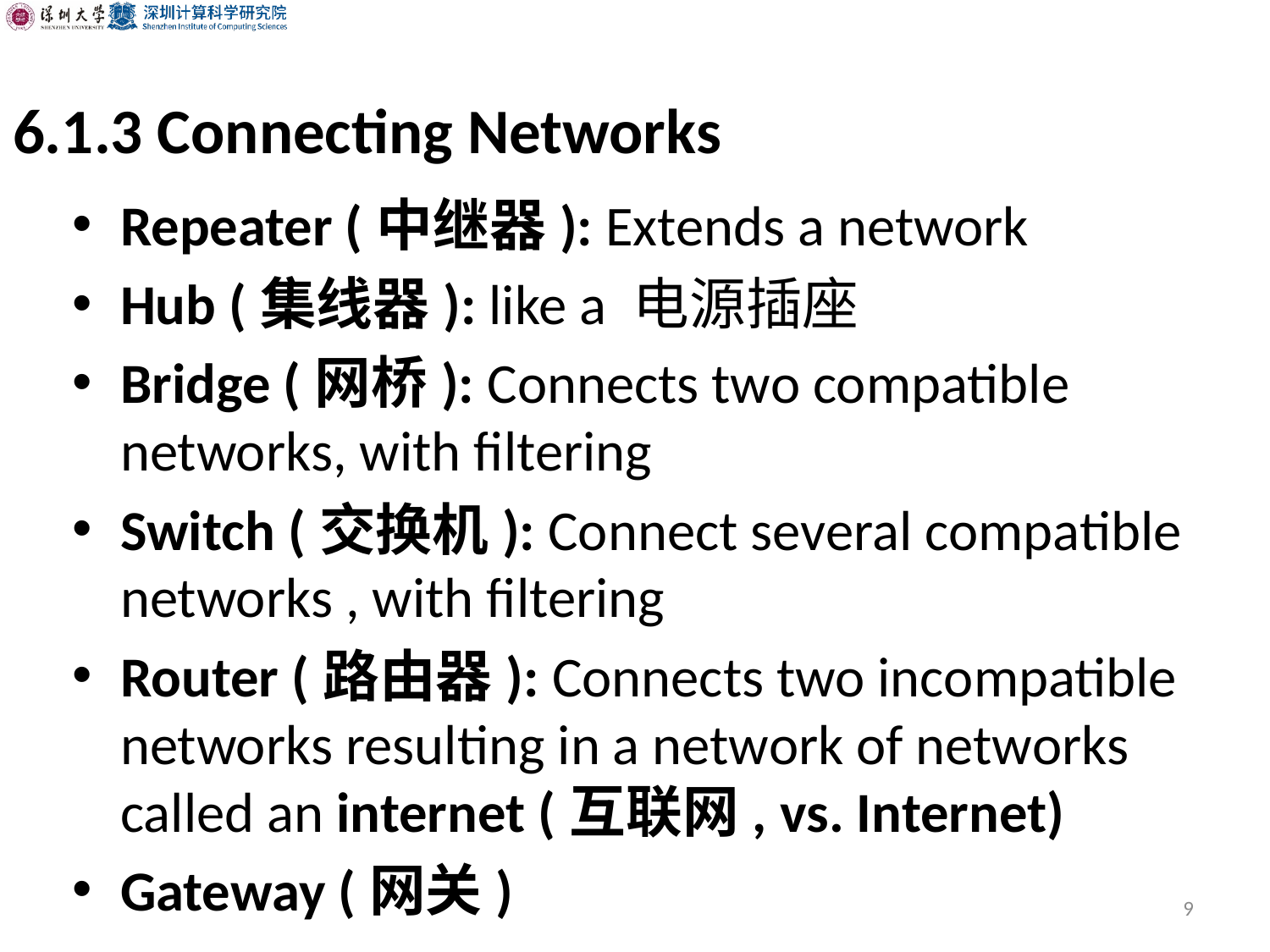

# 6.1.3 Connecting Networks
Repeater (中继器): Extends a network
Hub (集线器): like a 电源插座
Bridge (网桥): Connects two compatible networks, with filtering
Switch (交换机): Connect several compatible networks , with filtering
Router (路由器): Connects two incompatible networks resulting in a network of networks called an internet (互联网, vs. Internet)
Gateway (网关)

9